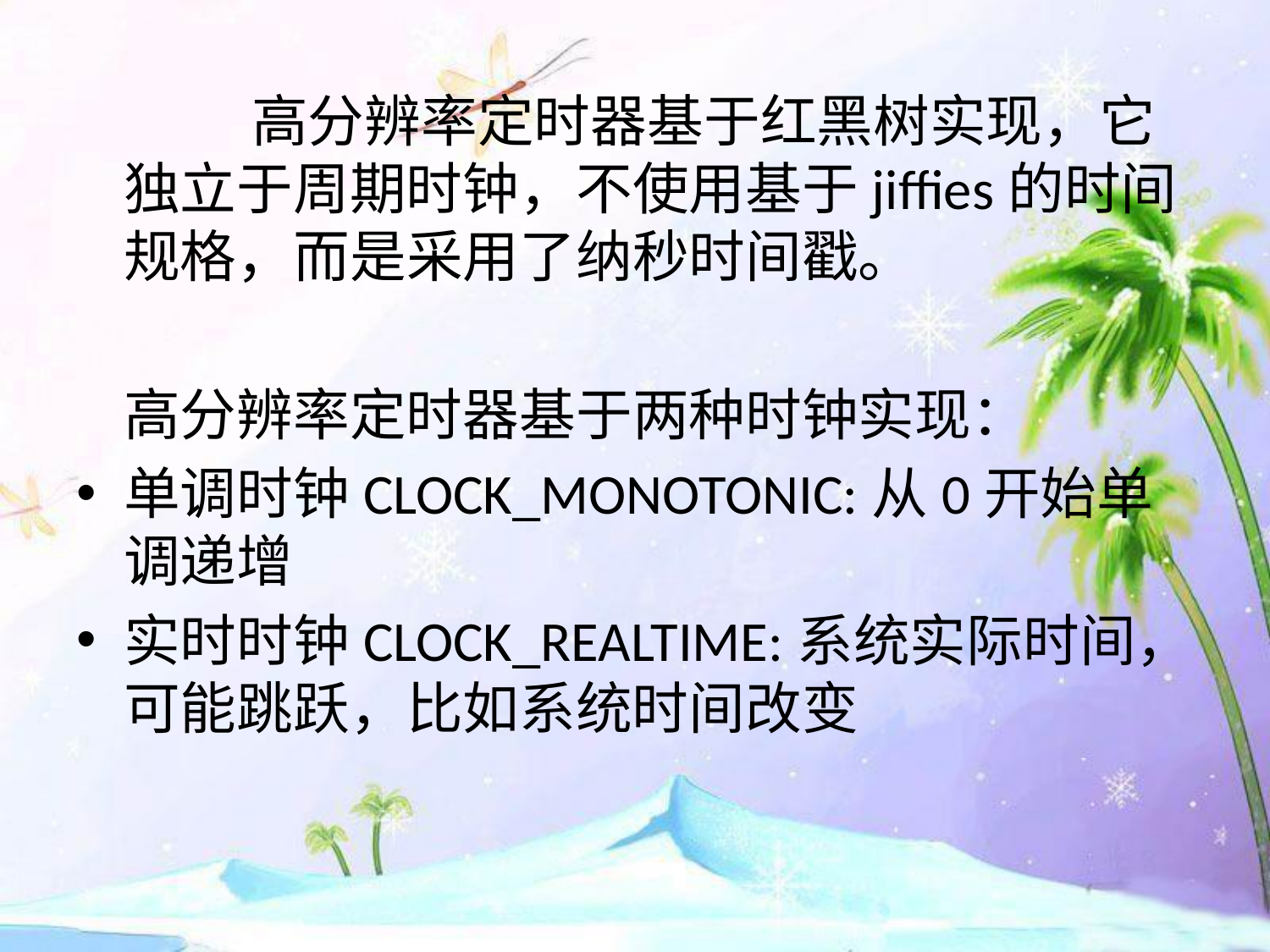

高分辨率定时器基于红黑树实现，它独立于周期时钟，不使用基于jiffies的时间规格，而是采用了纳秒时间戳。

	高分辨率定时器基于两种时钟实现：
单调时钟CLOCK_MONOTONIC:从0开始单调递增
实时时钟CLOCK_REALTIME:系统实际时间，可能跳跃，比如系统时间改变